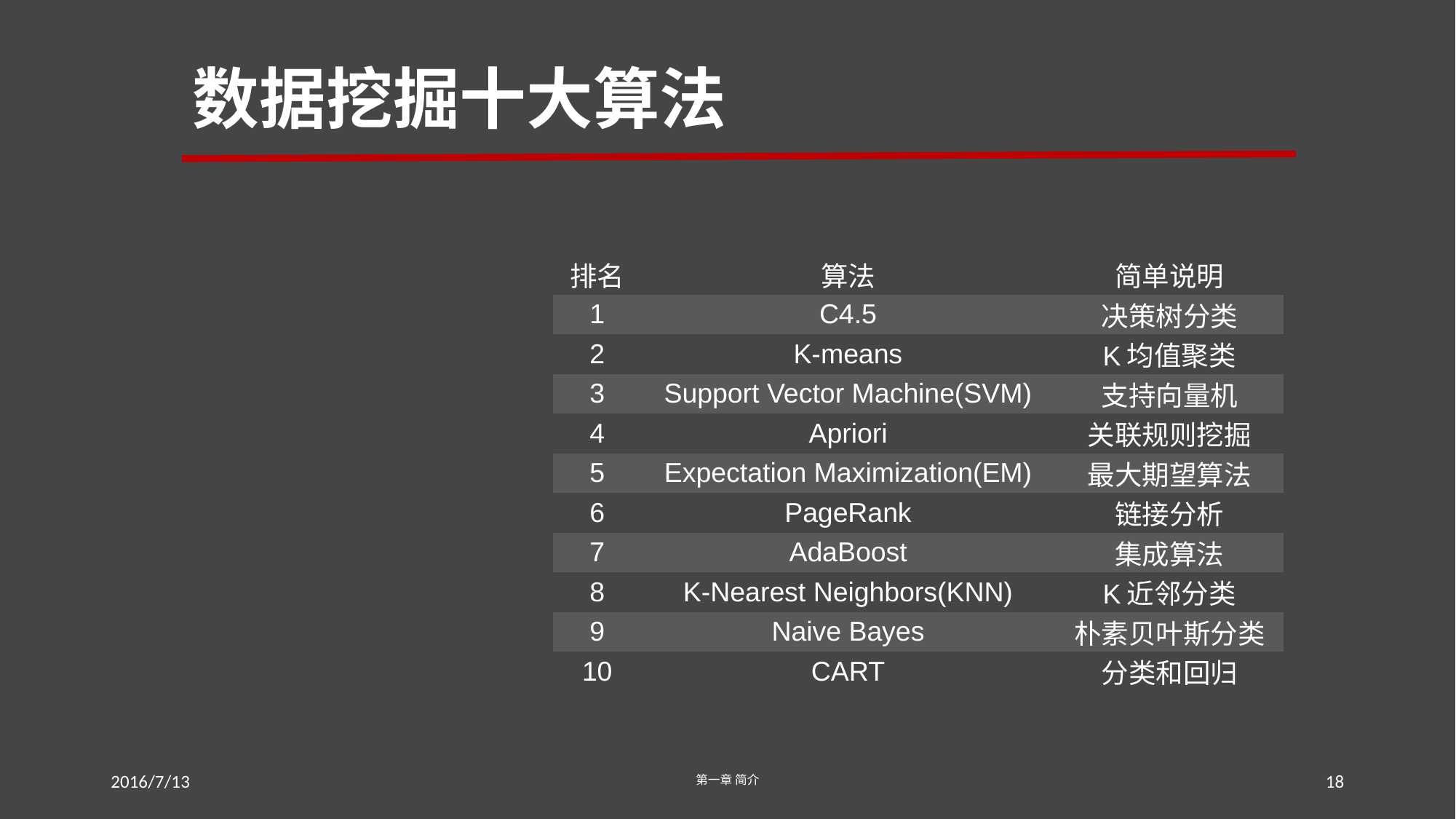

# 数据挖掘十大算法

| 排名 | 算法 | 简单说明 |
| --- | --- | --- |
| 1 | C4.5 | 决策树分类 |
| 2 | K-means | K均值聚类 |
| 3 | Support Vector Machine(SVM) | 支持向量机 |
| 4 | Apriori | 关联规则挖掘 |
| 5 | Expectation Maximization(EM) | 最大期望算法 |
| 6 | PageRank | 链接分析 |
| 7 | AdaBoost | 集成算法 |
| 8 | K-Nearest Neighbors(KNN) | K近邻分类 |
| 9 | Naive Bayes | 朴素贝叶斯分类 |
| 10 | CART | 分类和回归 |
2016/7/13
第一章 简介
18